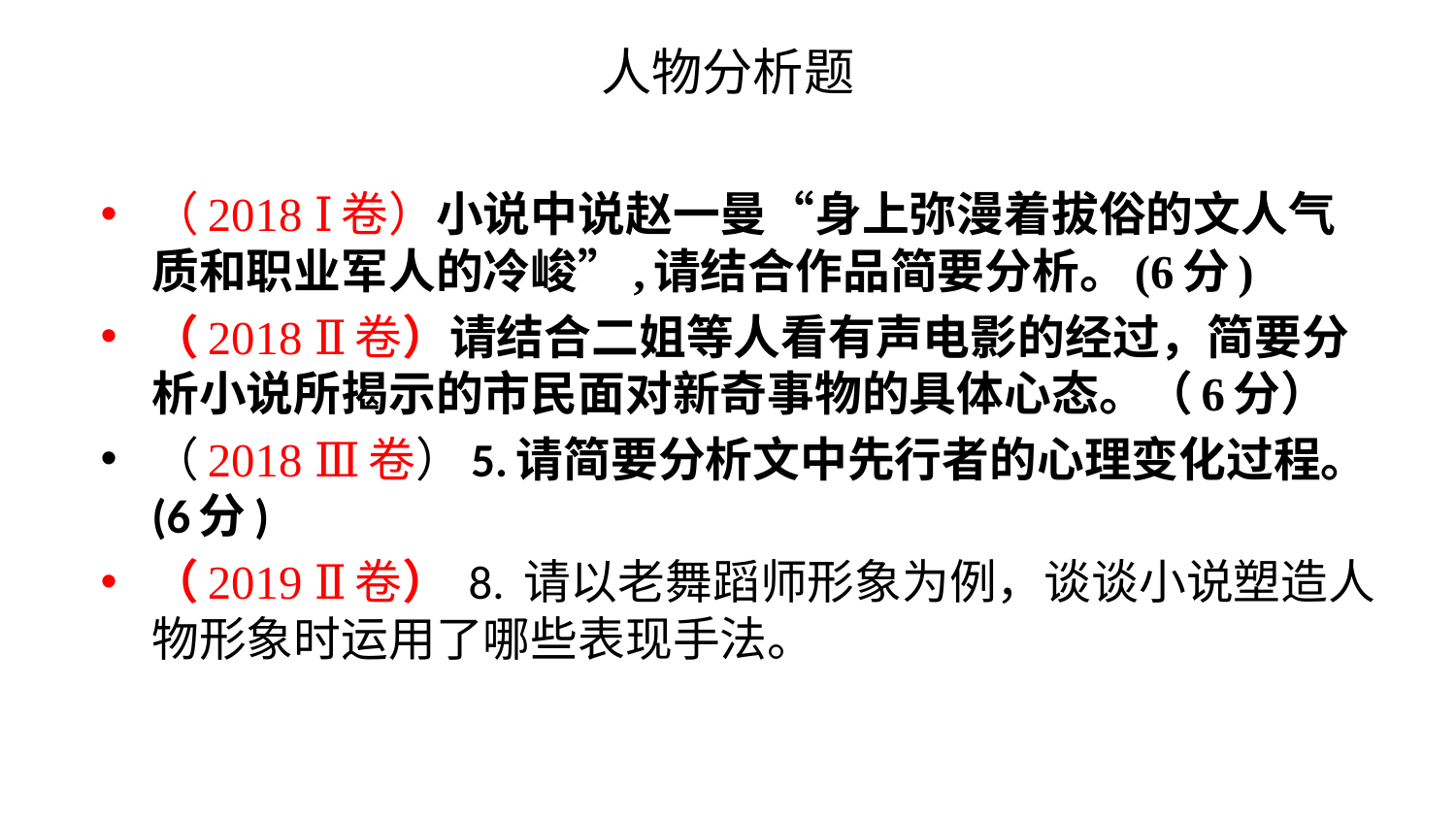

# 人物分析题
（2018 Ⅰ卷）小说中说赵一曼“身上弥漫着拔俗的文人气质和职业军人的冷峻”,请结合作品简要分析。(6分)
（2018 Ⅱ卷）请结合二姐等人看有声电影的经过，简要分析小说所揭示的市民面对新奇事物的具体心态。（6分）
（2018 Ⅲ卷）5.请简要分析文中先行者的心理变化过程。(6分)
（2019 Ⅱ卷） 8. 请以老舞蹈师形象为例，谈谈小说塑造人物形象时运用了哪些表现手法。